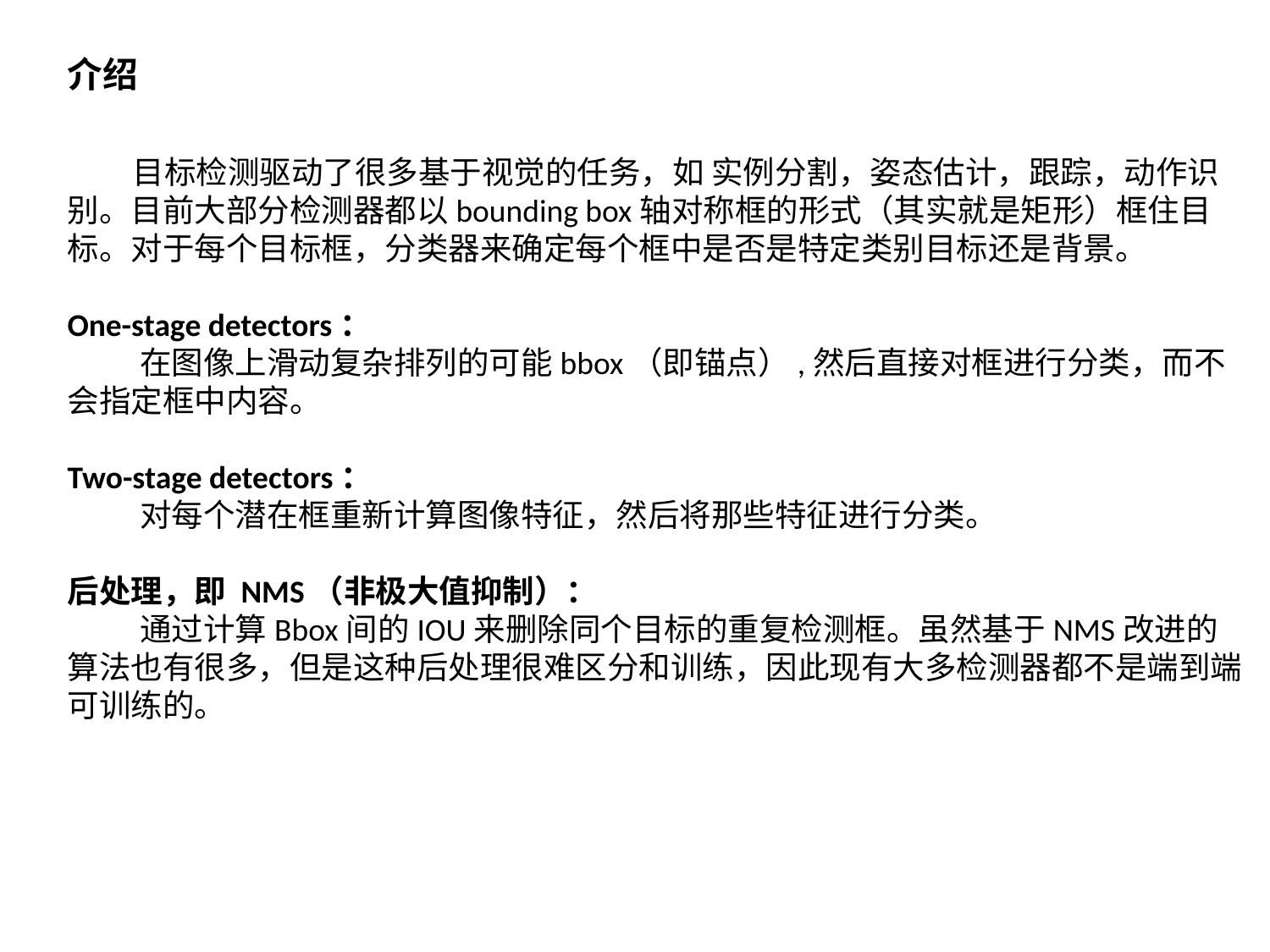

介绍
        目标检测驱动了很多基于视觉的任务，如 实例分割，姿态估计，跟踪，动作识别。目前大部分检测器都以bounding box轴对称框的形式（其实就是矩形）框住目标。对于每个目标框，分类器来确定每个框中是否是特定类别目标还是背景。

One-stage detectors：
         在图像上滑动复杂排列的可能bbox（即锚点）,然后直接对框进行分类，而不会指定框中内容。

Two-stage detectors：
         对每个潜在框重新计算图像特征，然后将那些特征进行分类。

后处理，即 NMS（非极大值抑制）：
         通过计算Bbox间的IOU来删除同个目标的重复检测框。虽然基于NMS改进的算法也有很多，但是这种后处理很难区分和训练，因此现有大多检测器都不是端到端可训练的。